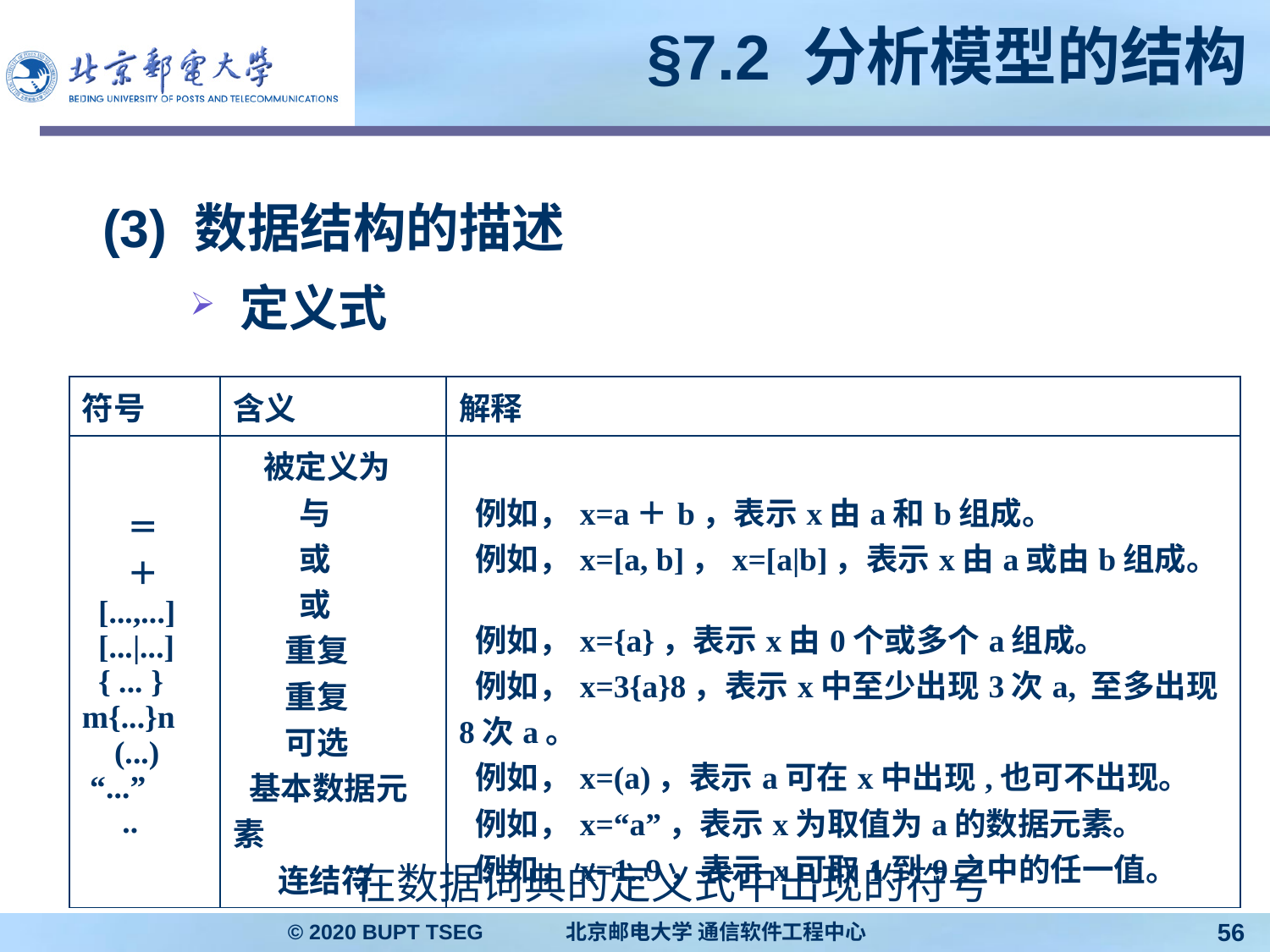

# §7.2 分析模型的结构
(3) 数据结构的描述
定义式

| 符号 | 含义 | 解释 |
| --- | --- | --- |
| ＝ ＋ [...,...] [...|...] { ... } m{...}n   (...) “...” .. | 被定义为 与 或 或 重复 重复   可选 基本数据元素 连结符 | 例如，x=a＋b，表示x由a和b组成。 例如，x=[a, b]，x=[a|b]，表示x由a或由b组成。   例如，x={a}，表示x由0个或多个a组成。 例如，x=3{a}8，表示x中至少出现3次a, 至多出现8次a。  例如，x=(a)，表示a可在x中出现,也可不出现。 例如，x=“a”，表示x为取值为a的数据元素。 例如，x=1..9，表示x可取1到9之中的任一值。 |
在数据词典的定义式中出现的符号
© 2020 BUPT TSEG             北京邮电大学 通信软件工程中心